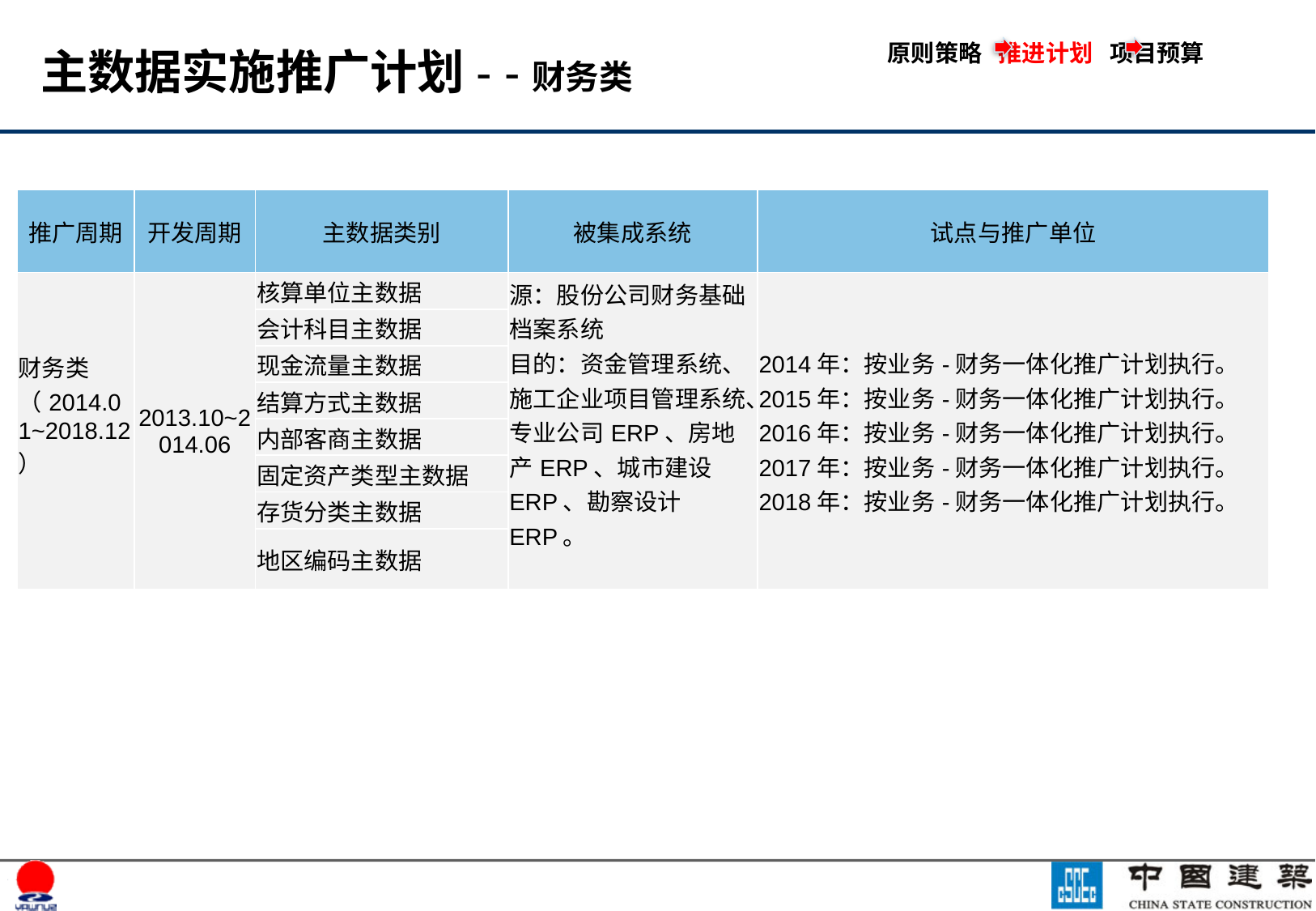

原则策略   推进计划   项目预算
# 主数据实施推广计划- -财务类

| 推广周期 | 开发周期 | 主数据类别 | 被集成系统 | 试点与推广单位 |
| --- | --- | --- | --- | --- |
| 财务类（2014.01~2018.12） | 2013.10~2014.06 | 核算单位主数据 | 源：股份公司财务基础档案系统 目的：资金管理系统、施工企业项目管理系统、专业公司ERP、房地产ERP、城市建设ERP、勘察设计ERP。 | 2014年：按业务-财务一体化推广计划执行。 2015年：按业务-财务一体化推广计划执行。 2016年：按业务-财务一体化推广计划执行。 2017年：按业务-财务一体化推广计划执行。 2018年：按业务-财务一体化推广计划执行。 |
|  |  | 会计科目主数据 |  |  |
|  |  | 现金流量主数据 |  |  |
|  |  | 结算方式主数据 |  |  |
|  |  | 内部客商主数据 |  |  |
|  |  | 固定资产类型主数据 |  |  |
|  |  | 存货分类主数据 |  |  |
|  |  | 地区编码主数据 |  |  |